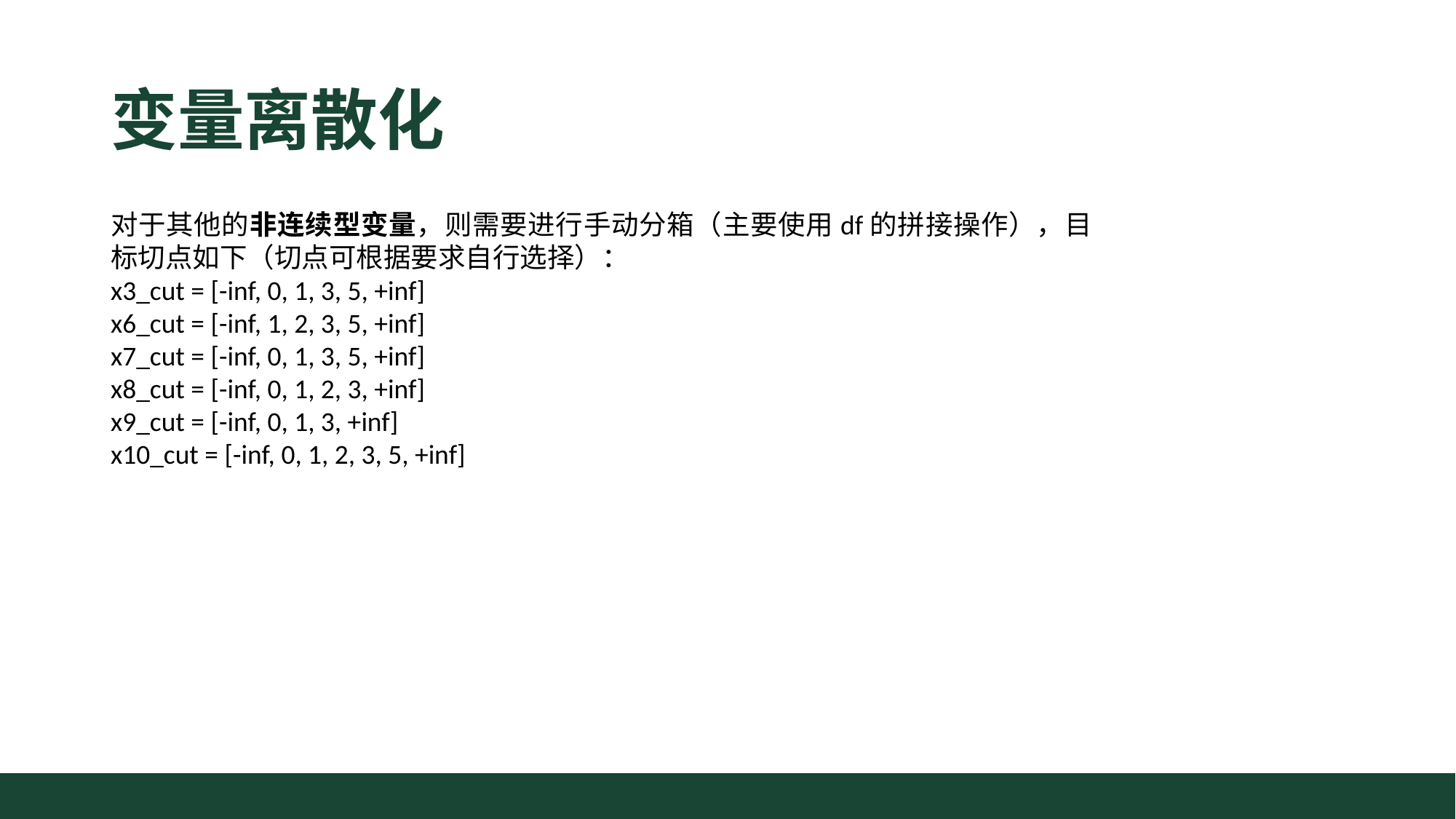

# 变量离散化
对于其他的非连续型变量，则需要进行手动分箱（主要使用df的拼接操作），目标切点如下（切点可根据要求自行选择）：
x3_cut = [-inf, 0, 1, 3, 5, +inf]
x6_cut = [-inf, 1, 2, 3, 5, +inf]
x7_cut = [-inf, 0, 1, 3, 5, +inf]
x8_cut = [-inf, 0, 1, 2, 3, +inf]
x9_cut = [-inf, 0, 1, 3, +inf]
x10_cut = [-inf, 0, 1, 2, 3, 5, +inf]